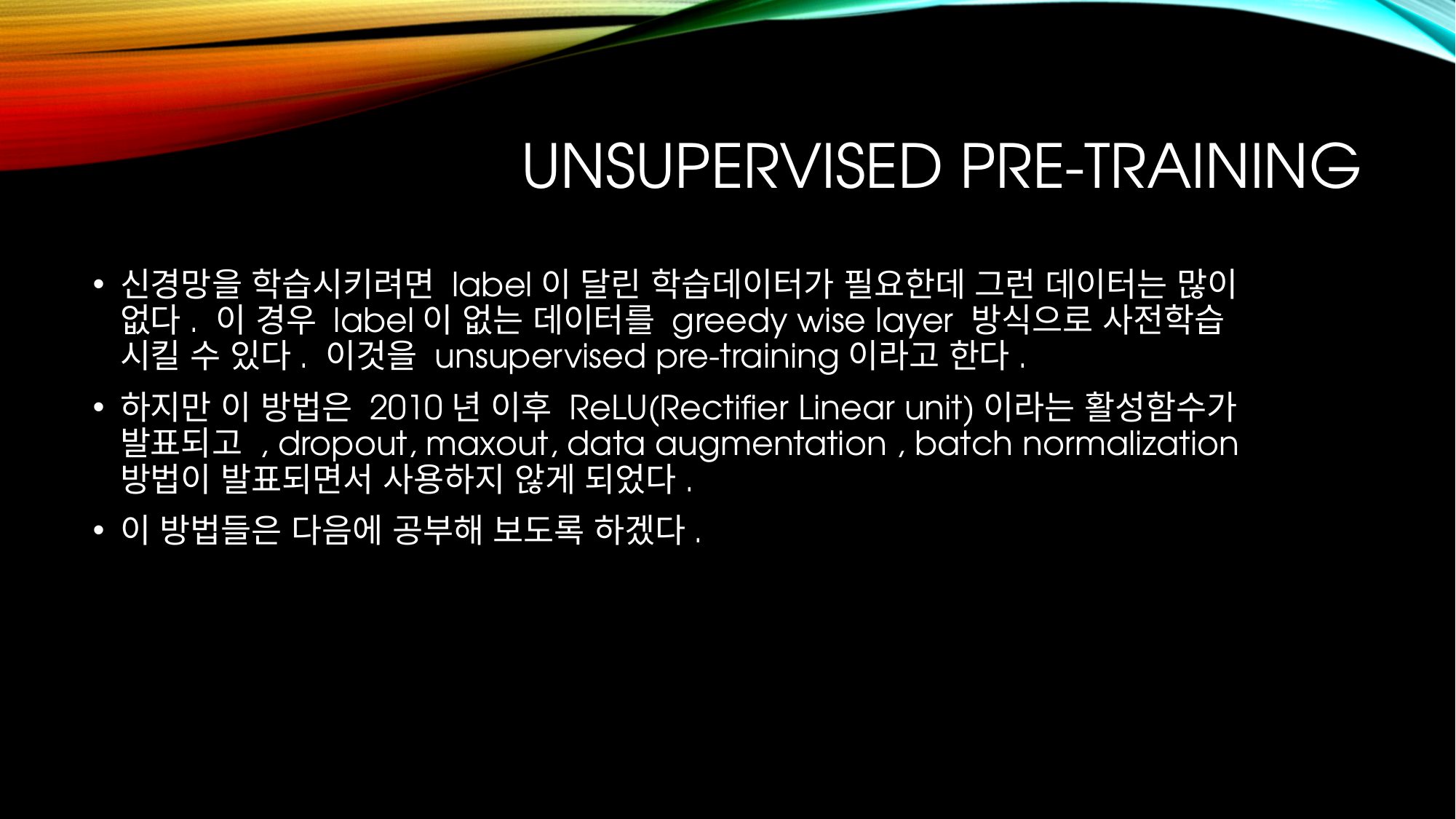

# Unsupervised pre-training
신경망을 학습시키려면 label이 달린 학습데이터가 필요한데 그런 데이터는 많이 없다. 이 경우 label이 없는 데이터를 greedy wise layer 방식으로 사전학습 시킬 수 있다. 이것을 unsupervised pre-training이라고 한다.
하지만 이 방법은 2010년 이후 ReLU(Rectifier Linear unit)이라는 활성함수가 발표되고 , dropout, maxout, data augmentation , batch normalization방법이 발표되면서 사용하지 않게 되었다.
이 방법들은 다음에 공부해 보도록 하겠다.